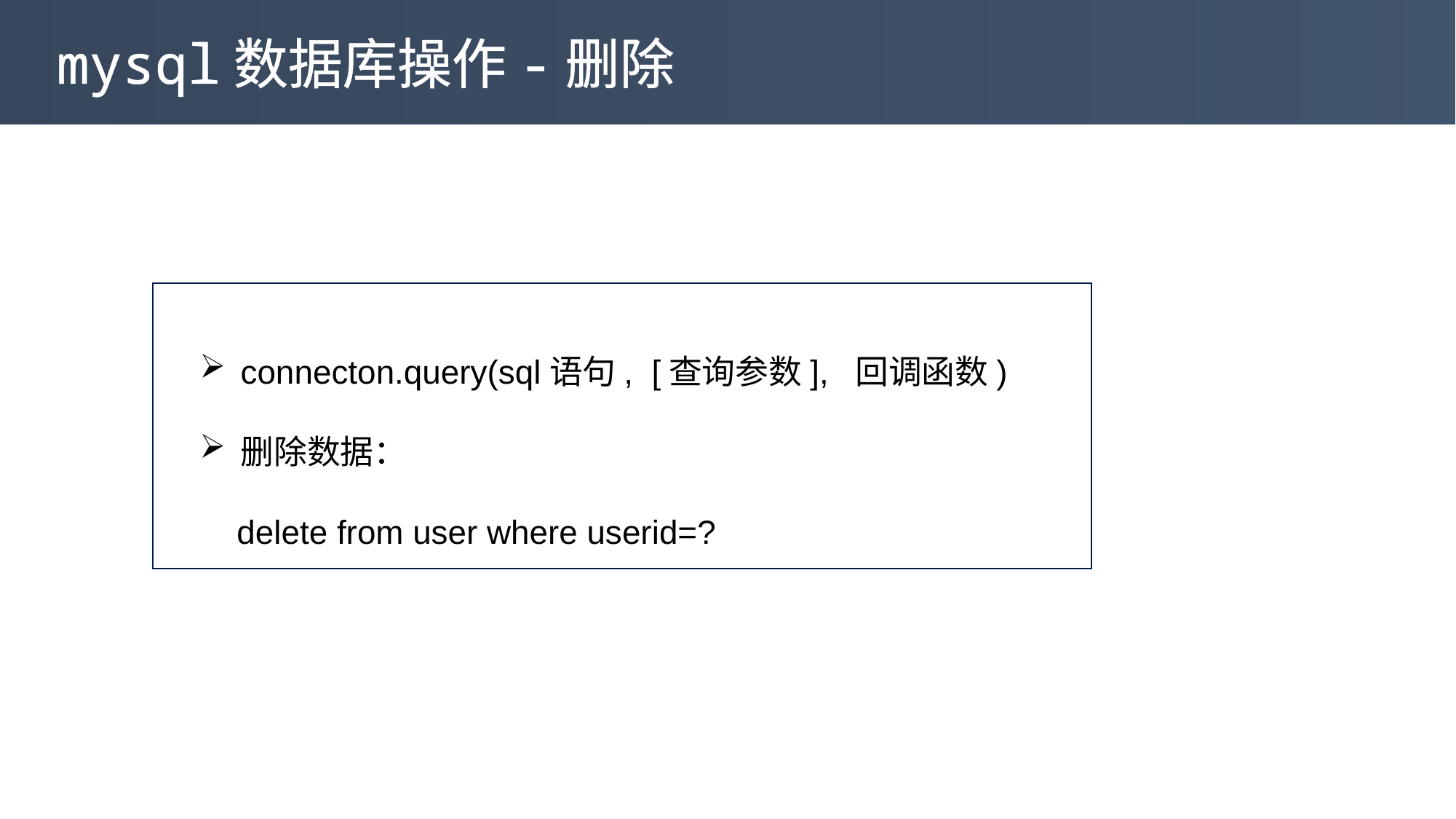

mysql数据库操作-删除

connecton.query(sql语句,  [查询参数],  回调函数)
删除数据：
    delete from user where userid=?